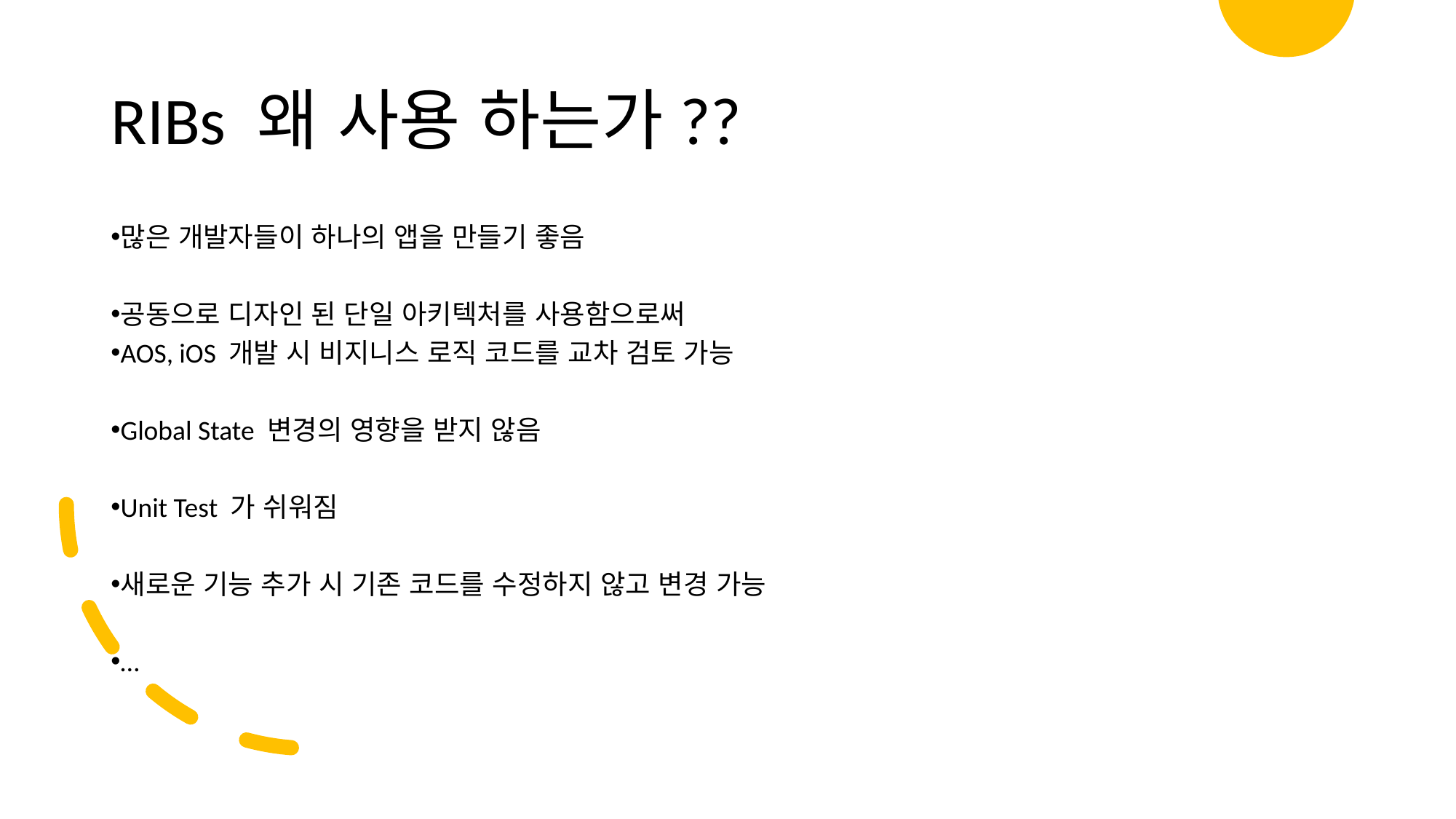

RIBs 왜 사용 하는가??
많은 개발자들이 하나의 앱을 만들기 좋음

공동으로 디자인 된 단일 아키텍처를 사용함으로써
AOS, iOS 개발 시 비지니스 로직 코드를 교차 검토 가능

Global State 변경의 영향을 받지 않음

Unit Test 가 쉬워짐

새로운 기능 추가 시 기존 코드를 수정하지 않고 변경 가능

…